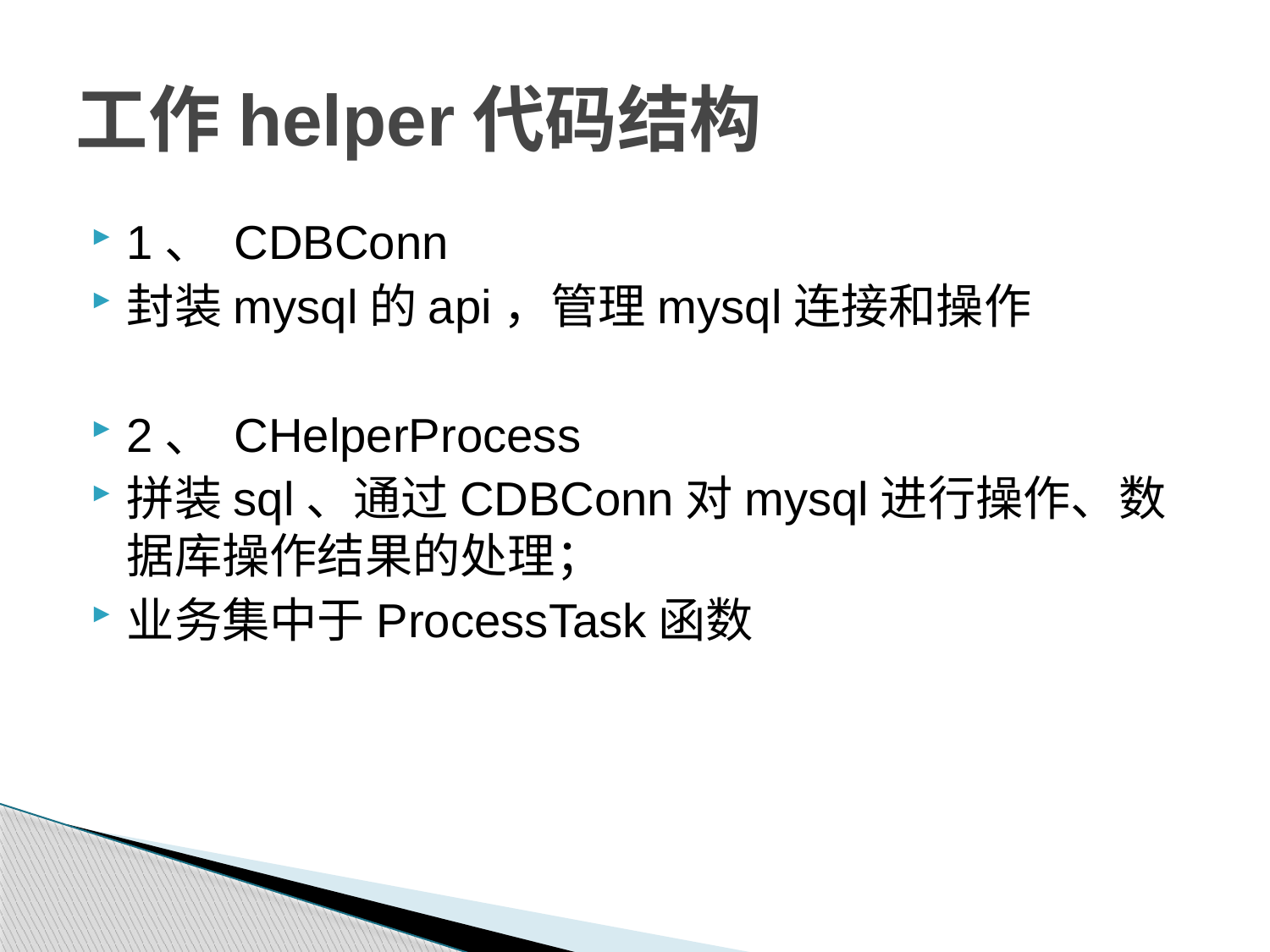

# 工作helper代码结构
1、 CDBConn
封装mysql的api，管理mysql连接和操作

2、 CHelperProcess
拼装sql、通过CDBConn对mysql进行操作、数据库操作结果的处理；
业务集中于ProcessTask函数